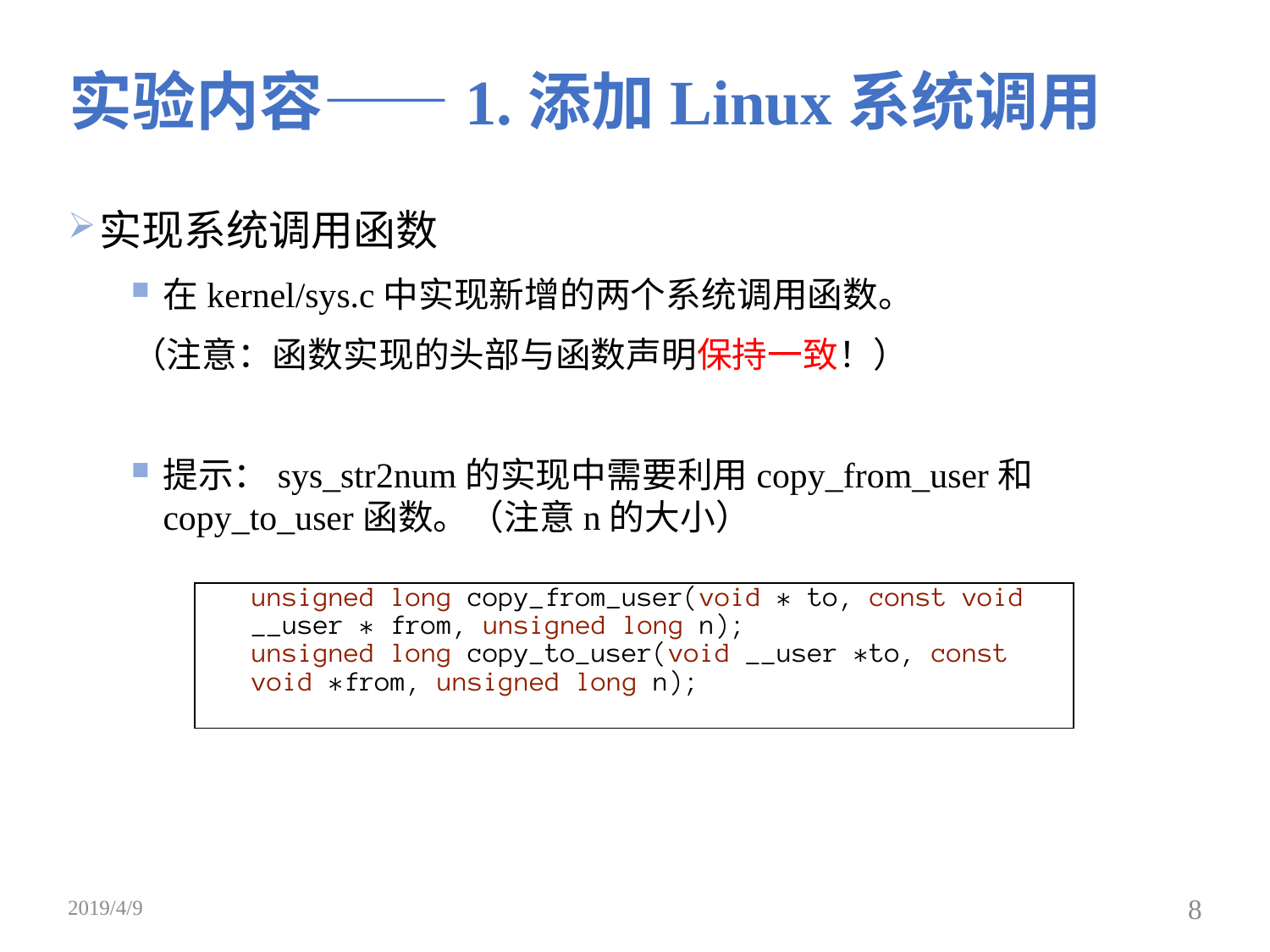

# 实验内容——1.添加Linux系统调用
实现系统调用函数
在kernel/sys.c中实现新增的两个系统调用函数。
（注意：函数实现的头部与函数声明保持一致！）

提示：sys_str2num的实现中需要利用copy_from_user和copy_to_user函数。（注意n的大小）

| unsigned long copy\_from\_user(void \* to, const void \_\_user \* from, unsigned long n); unsigned long copy\_to\_user(void \_\_user \*to, const void \*from, unsigned long n); |
| --- |
2019/4/9
8